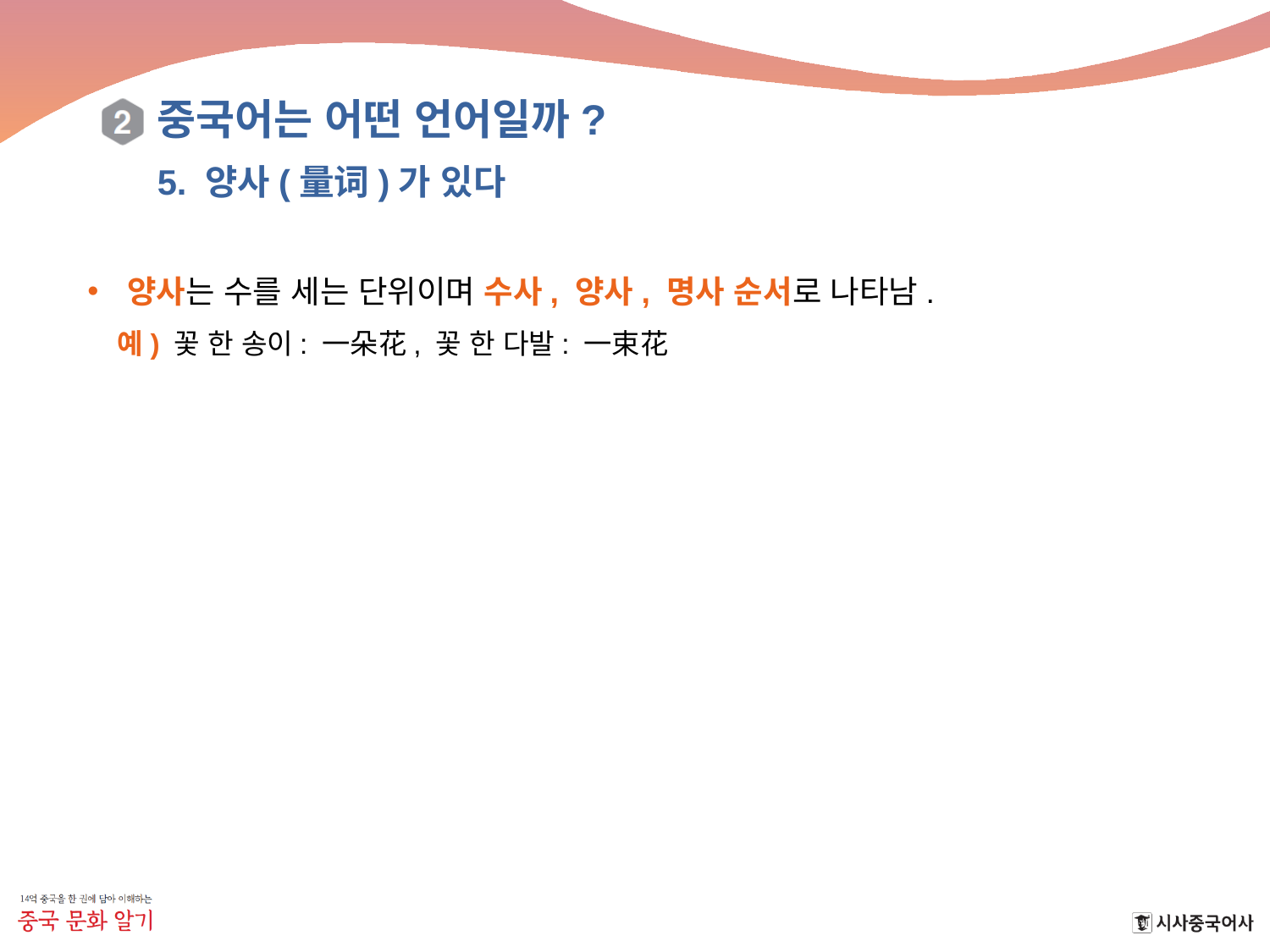

양사는 수를 세는 단위이며 수사, 양사, 명사 순서로 나타남.
   예) 꽃 한 송이: 一朵花, 꽃 한 다발: 一束花